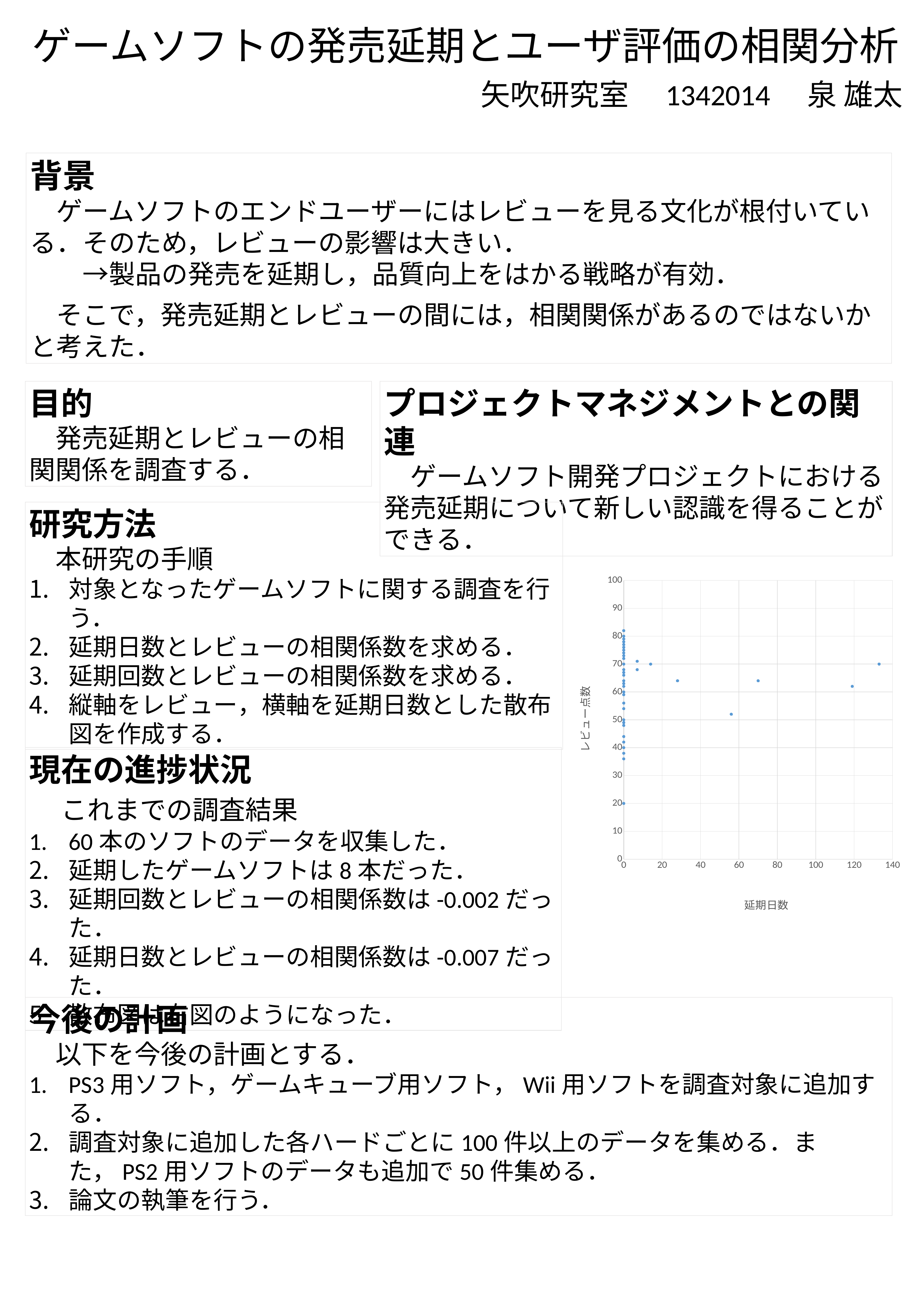

ゲームソフトの発売延期とユーザ評価の相関分析

矢吹研究室　1342014　泉 雄太
背景
　ゲームソフトのエンドユーザーにはレビューを見る文化が根付いている．そのため，レビューの影響は大きい．
　　→製品の発売を延期し，品質向上をはかる戦略が有効．

　そこで，発売延期とレビューの間には，相関関係があるのではないかと考えた．
目的
　発売延期とレビューの相関関係を調査する．
プロジェクトマネジメントとの関連
　ゲームソフト開発プロジェクトにおける発売延期について新しい認識を得ることができる．
研究方法
　本研究の手順
対象となったゲームソフトに関する調査を行う．
延期日数とレビューの相関係数を求める．
延期回数とレビューの相関係数を求める．
縦軸をレビュー，横軸を延期日数とした散布図を作成する．

### Chart

| Category | 総評 |
|---|---|
現在の進捗状況
　これまでの調査結果
60本のソフトのデータを収集した．
延期したゲームソフトは8本だった．
延期回数とレビューの相関係数は-0.002だった．
延期日数とレビューの相関係数は-0.007だった．
散布図は右図のようになった．
今後の計画
　以下を今後の計画とする．
PS3用ソフト，ゲームキューブ用ソフト，Wii用ソフトを調査対象に追加する．
調査対象に追加した各ハードごとに100件以上のデータを集める．また，PS2用ソフトのデータも追加で50件集める．
論文の執筆を行う．